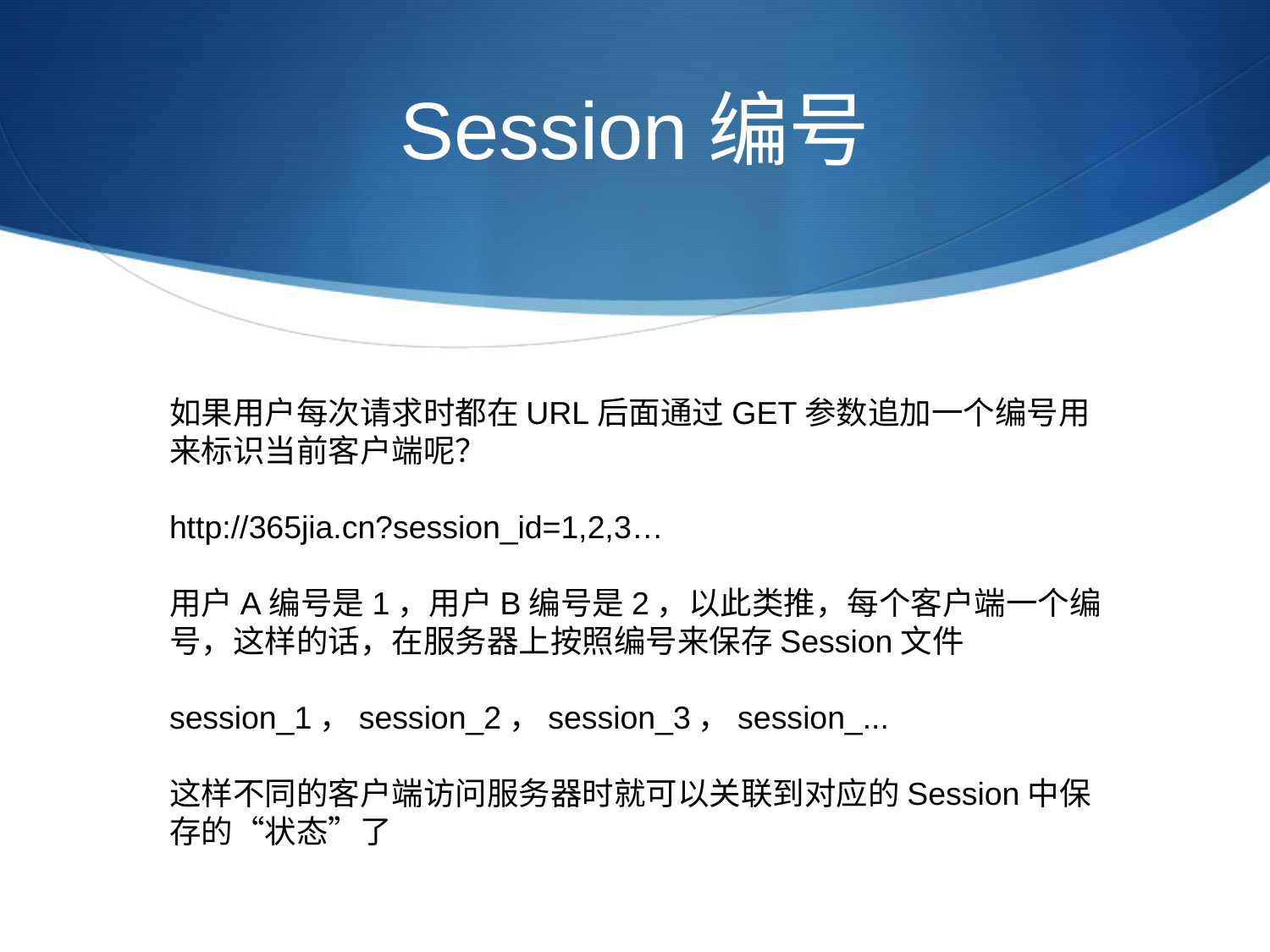

# Session编号
如果用户每次请求时都在URL后面通过GET参数追加一个编号用来标识当前客户端呢？

http://365jia.cn?session_id=1,2,3…

用户A编号是1，用户B编号是2，以此类推，每个客户端一个编号，这样的话，在服务器上按照编号来保存Session文件

session_1，session_2，session_3，session_...

这样不同的客户端访问服务器时就可以关联到对应的Session中保存的“状态”了